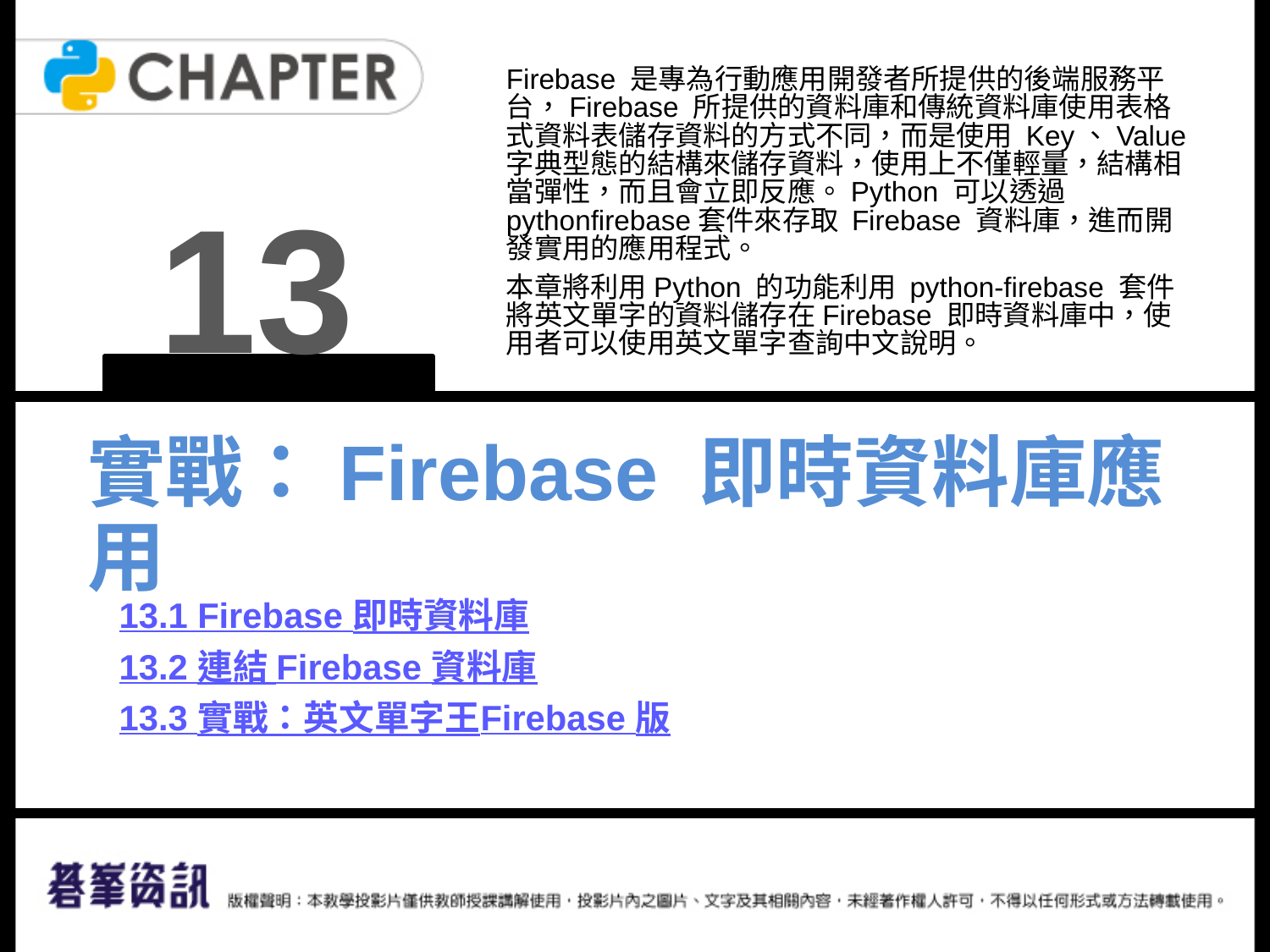

Firebase 是專為行動應用開發者所提供的後端服務平台，Firebase 所提供的資料庫和傳統資料庫使用表格式資料表儲存資料的方式不同，而是使用 Key、Value字典型態的結構來儲存資料，使用上不僅輕量，結構相當彈性，而且會立即反應。Python 可以透過pythonfirebase套件來存取 Firebase 資料庫，進而開發實用的應用程式。
本章將利用Python 的功能利用 python-firebase 套件將英文單字的資料儲存在Firebase 即時資料庫中，使用者可以使用英文單字查詢中文說明。
13
實戰：Firebase 即時資料庫應用
13.1 Firebase 即時資料庫
13.2 連結 Firebase 資料庫
13.3 實戰：英文單字王Firebase 版